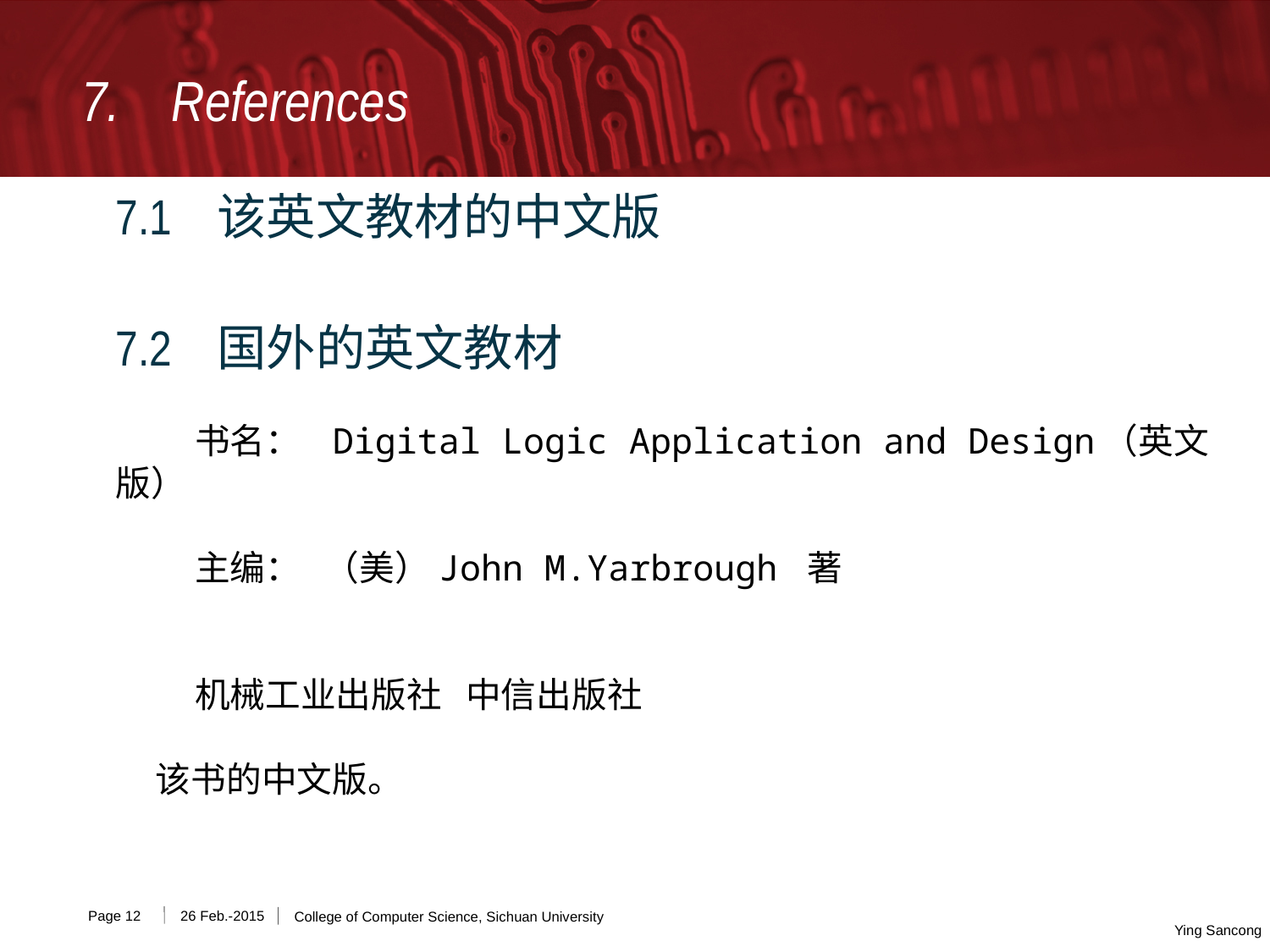

7.    References
7.1   该英文教材的中文版

7.2   国外的英文教材

         书名：   Digital Logic Application and Design（英文版）

         主编：   （美）John M.Yarbrough 著

         机械工业出版社   中信出版社

    该书的中文版。

Page 12
26 Feb.-2015
College of Computer Science, Sichuan University
Ying Sancong